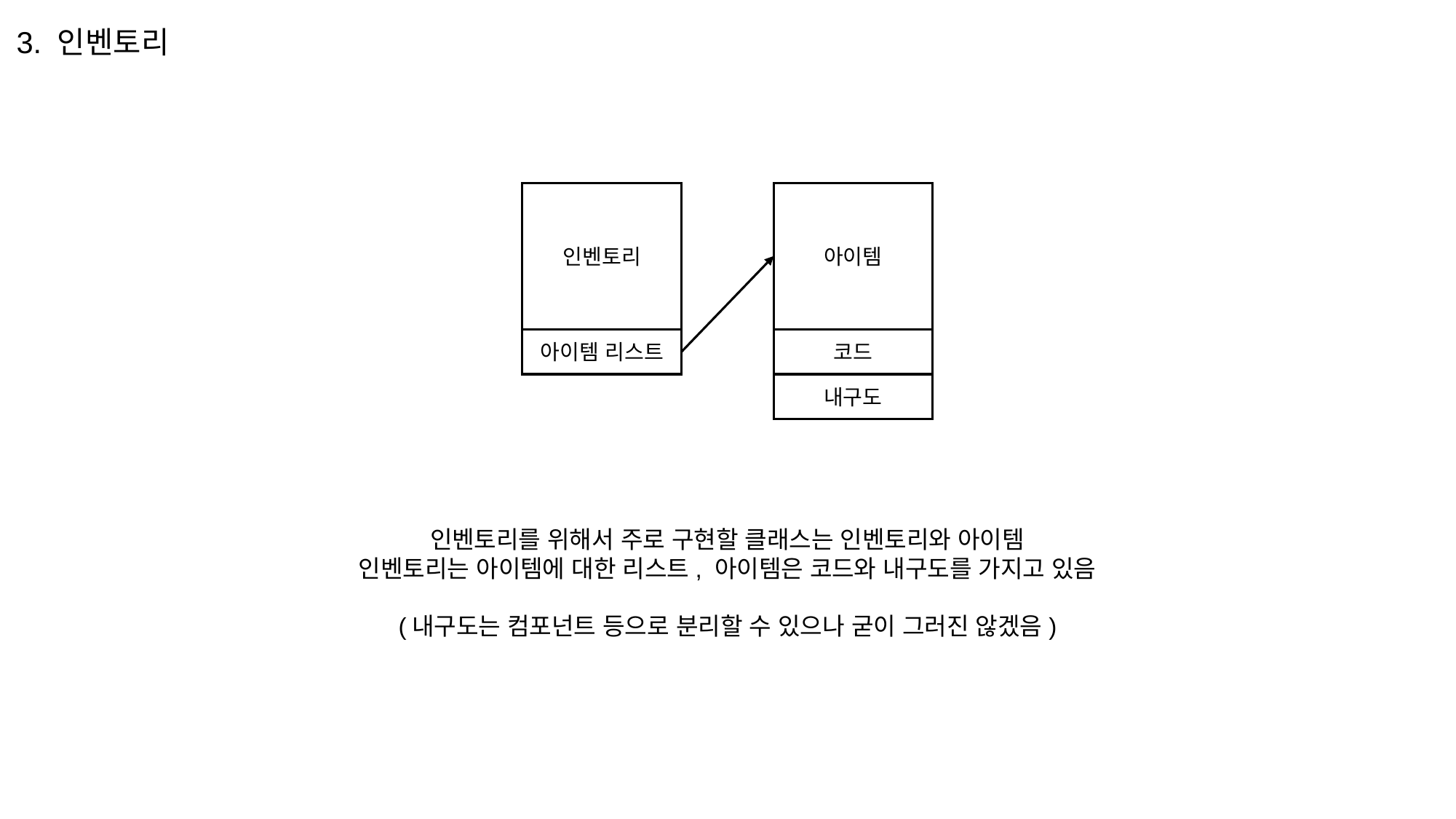

3. 인벤토리
인벤토리
아이템
코드
아이템 리스트
내구도
인벤토리를 위해서 주로 구현할 클래스는 인벤토리와 아이템
인벤토리는 아이템에 대한 리스트, 아이템은 코드와 내구도를 가지고 있음

(내구도는 컴포넌트 등으로 분리할 수 있으나 굳이 그러진 않겠음)